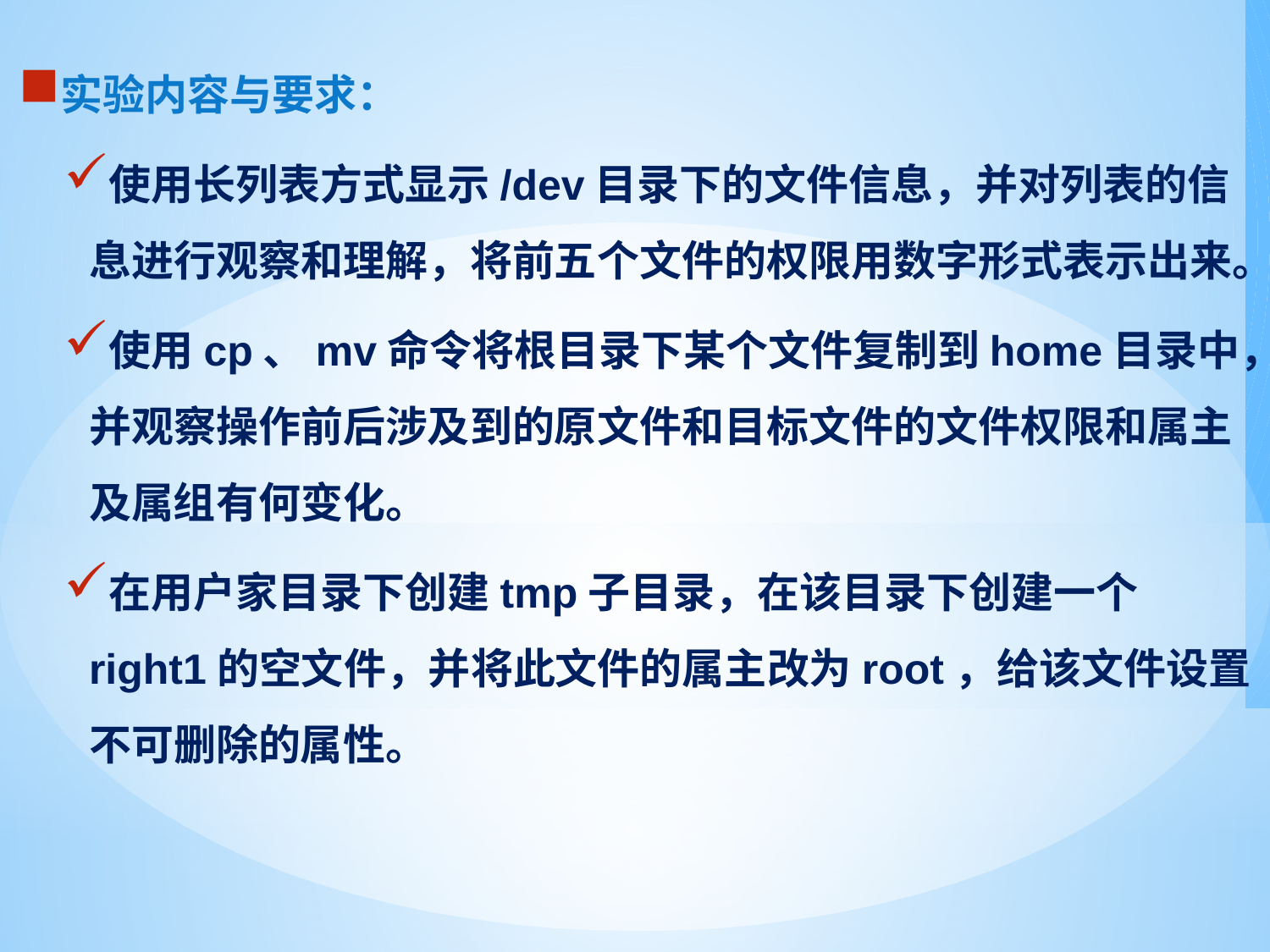

实验内容与要求：
使用长列表方式显示/dev目录下的文件信息，并对列表的信息进行观察和理解，将前五个文件的权限用数字形式表示出来。
使用cp、mv命令将根目录下某个文件复制到home目录中，并观察操作前后涉及到的原文件和目标文件的文件权限和属主及属组有何变化。
在用户家目录下创建tmp子目录，在该目录下创建一个right1的空文件，并将此文件的属主改为root，给该文件设置不可删除的属性。